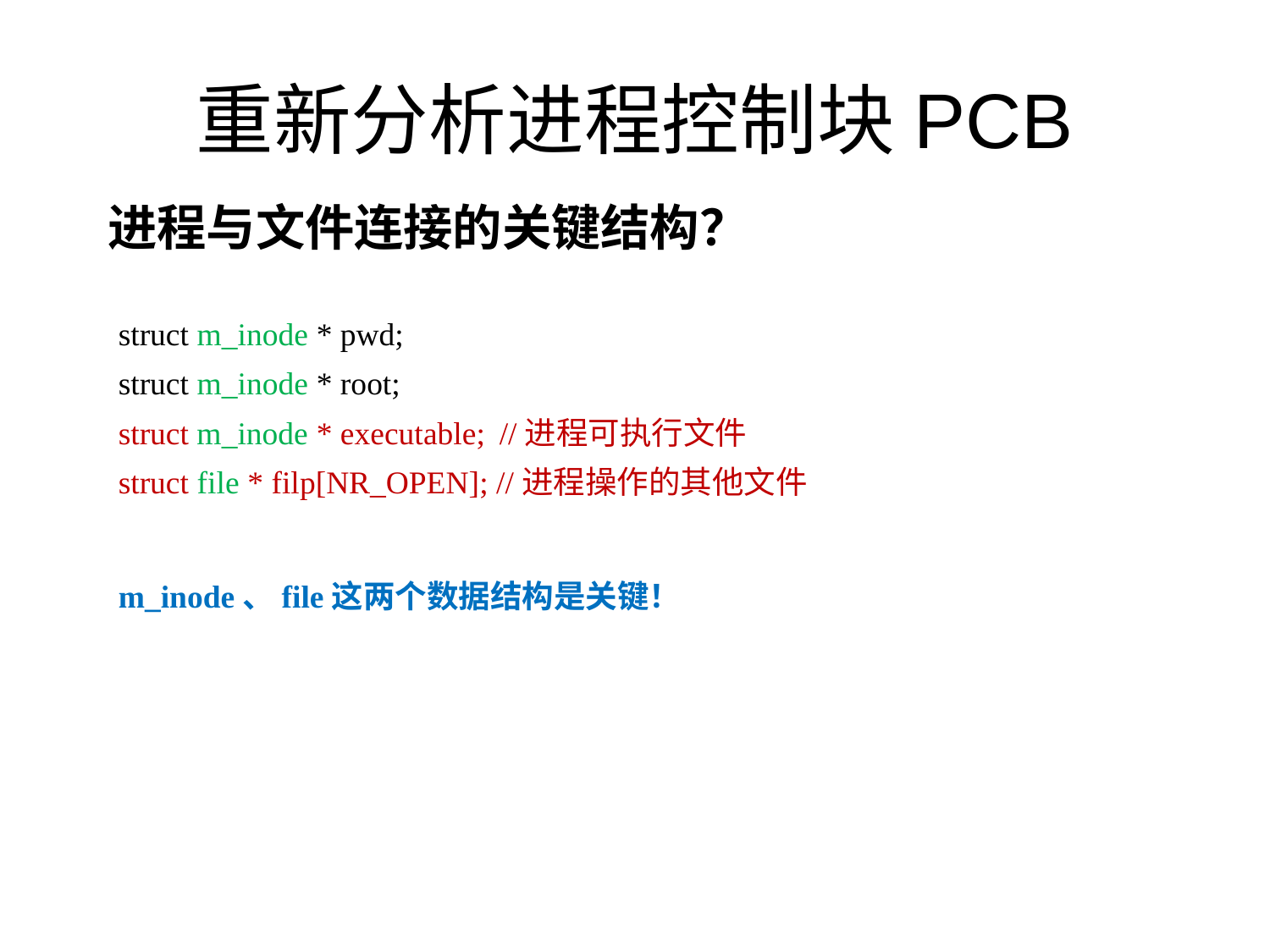

# 重新分析进程控制块PCB
进程与文件连接的关键结构？
struct m_inode * pwd;
struct m_inode * root;
struct m_inode * executable;	//进程可执行文件
struct file * filp[NR_OPEN]; //进程操作的其他文件

m_inode、file这两个数据结构是关键！